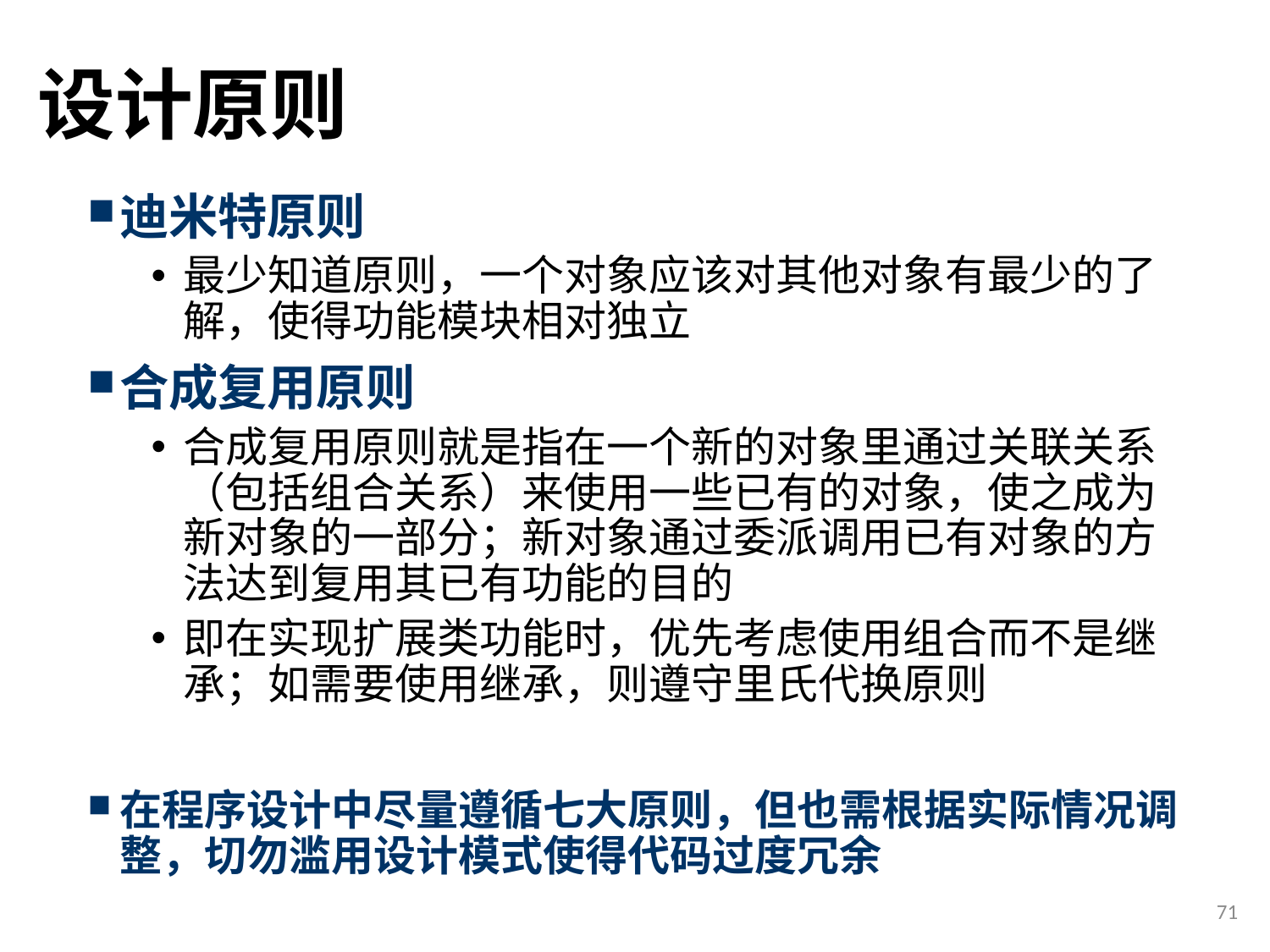

# 设计原则
迪米特原则
最少知道原则，一个对象应该对其他对象有最少的了解，使得功能模块相对独立
合成复用原则
合成复用原则就是指在一个新的对象里通过关联关系（包括组合关系）来使用一些已有的对象，使之成为新对象的一部分；新对象通过委派调用已有对象的方法达到复用其已有功能的目的
即在实现扩展类功能时，优先考虑使用组合而不是继承；如需要使用继承，则遵守里氏代换原则

在程序设计中尽量遵循七大原则，但也需根据实际情况调整，切勿滥用设计模式使得代码过度冗余
71